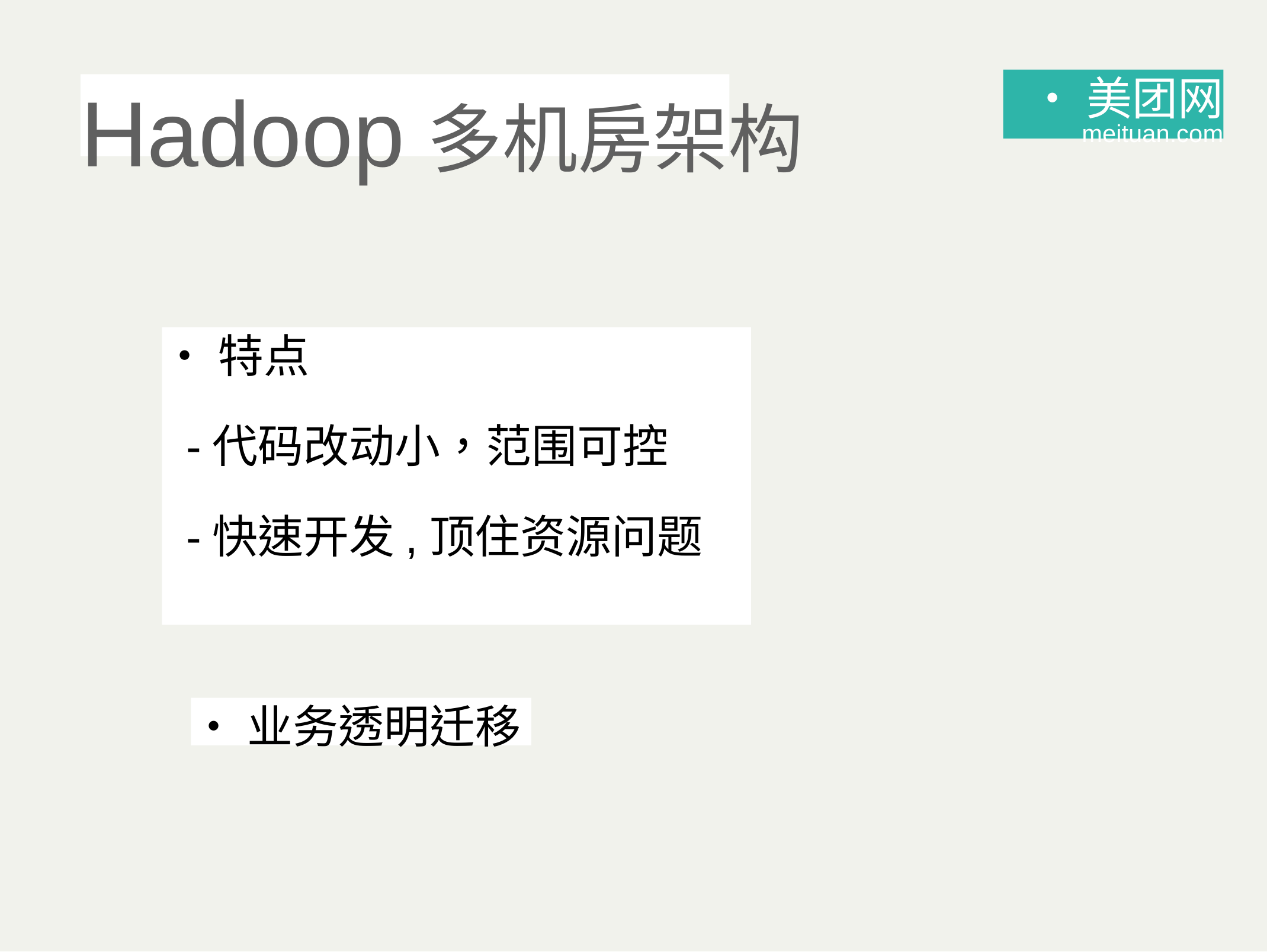

•美团网
meituan.com
Hadoop多机房架构
•特点
-代码改动小，范围可控
-快速开发,顶住资源问题
•业务透明迁移